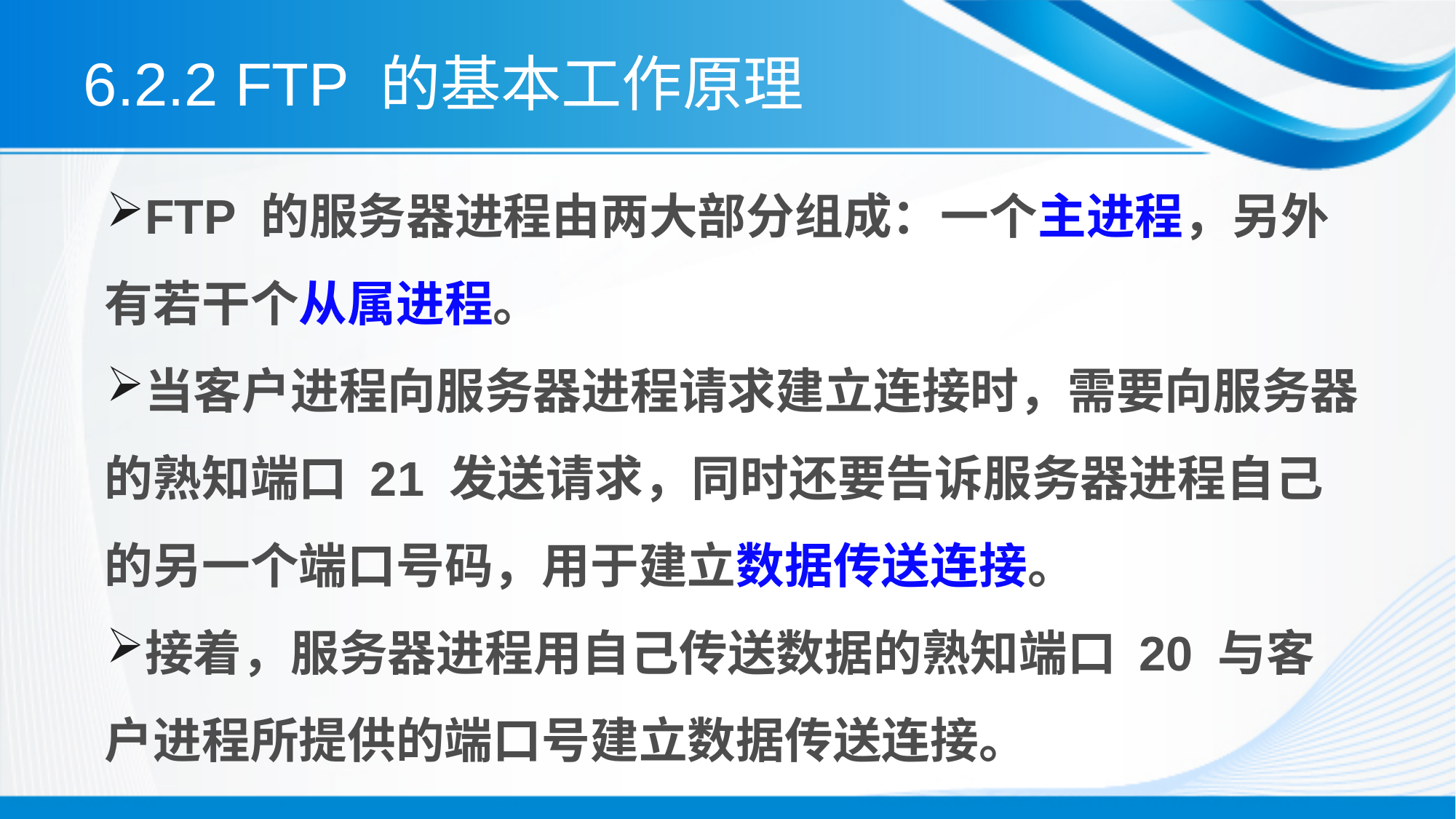

# 6.2.2 FTP 的基本工作原理
FTP 的服务器进程由两大部分组成：一个主进程，另外有若干个从属进程。
当客户进程向服务器进程请求建立连接时，需要向服务器的熟知端口 21 发送请求，同时还要告诉服务器进程自己的另一个端口号码，用于建立数据传送连接。
接着，服务器进程用自己传送数据的熟知端口 20 与客户进程所提供的端口号建立数据传送连接。